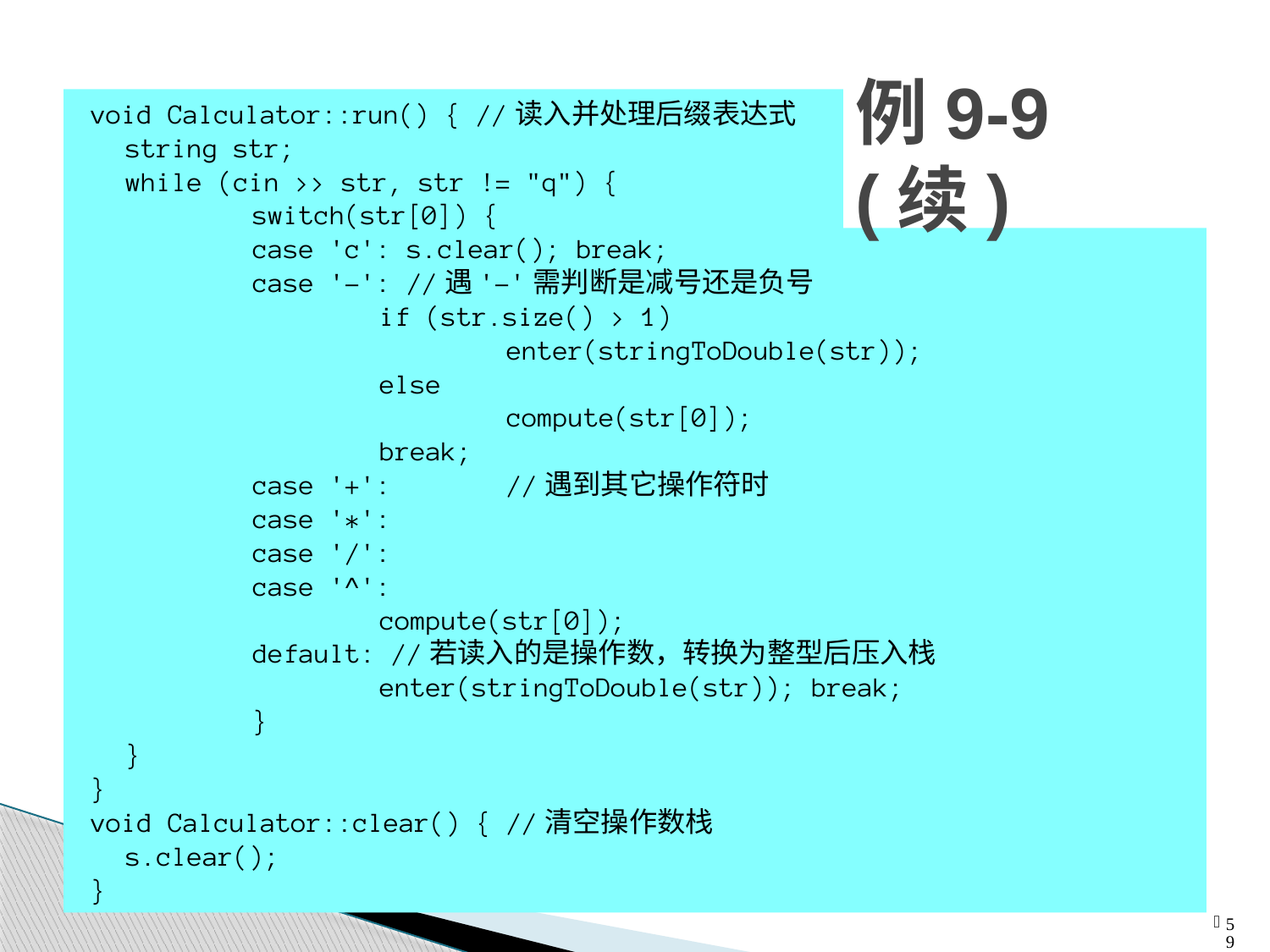

9.2 线性群体 —— 9.2.4 栈类
# 例9-9 (续)
void Calculator::run() { //读入并处理后缀表达式
	string str;
	while (cin >> str, str != "q") {
		switch(str[0]) {
		case 'c': s.clear(); break;
		case '-': //遇'-'需判断是减号还是负号
			if (str.size() > 1)
				enter(stringToDouble(str));
			else
				compute(str[0]);
			break;
		case '+':	//遇到其它操作符时
		case '*':
		case '/':
		case '^':
			compute(str[0]);
		default: //若读入的是操作数，转换为整型后压入栈
			enter(stringToDouble(str)); break;
		}
	}
}
void Calculator::clear() {	//清空操作数栈
	s.clear();
}
59